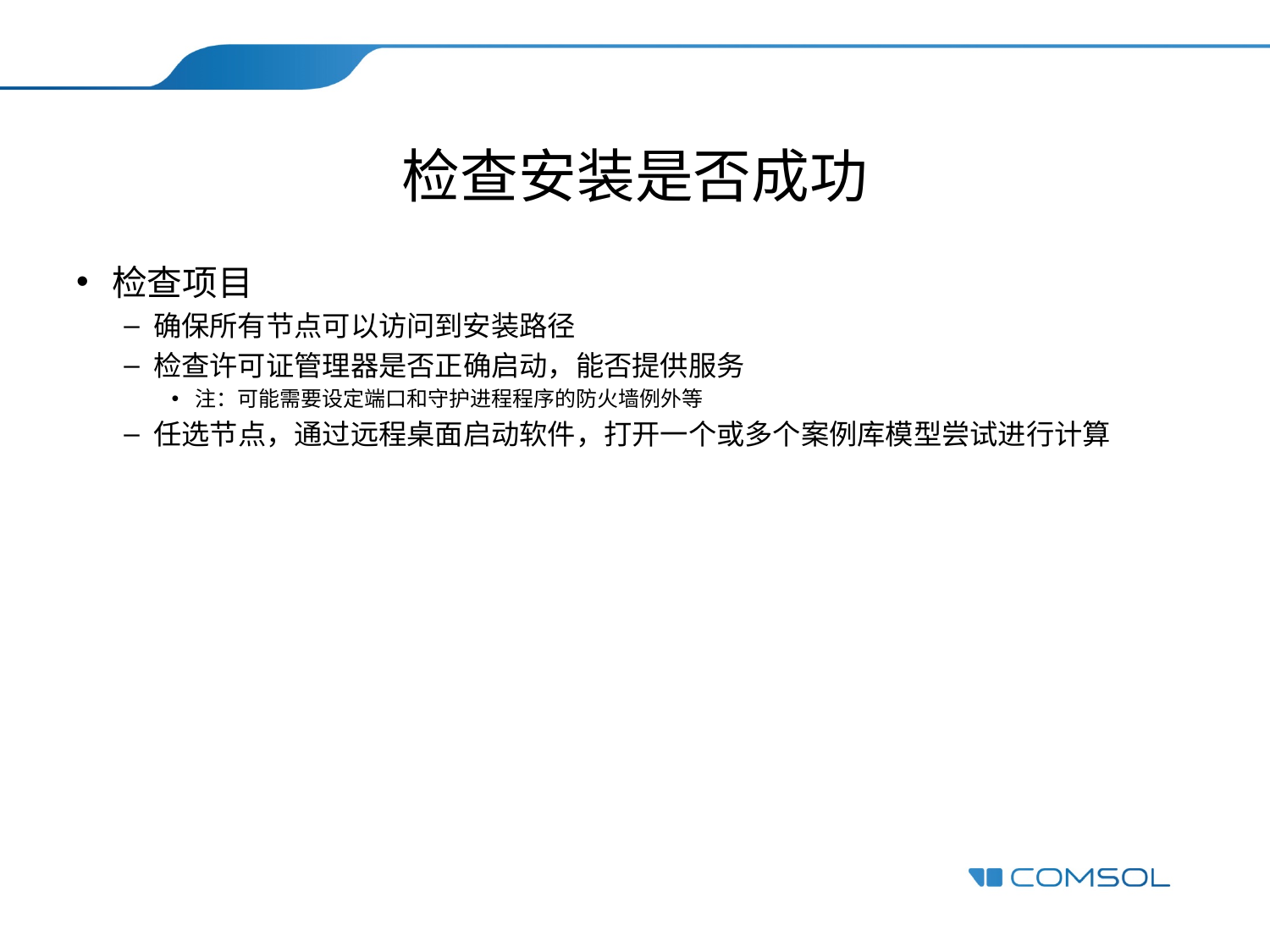

# 检查安装是否成功
检查项目
确保所有节点可以访问到安装路径
检查许可证管理器是否正确启动，能否提供服务
注：可能需要设定端口和守护进程程序的防火墙例外等
任选节点，通过远程桌面启动软件，打开一个或多个案例库模型尝试进行计算